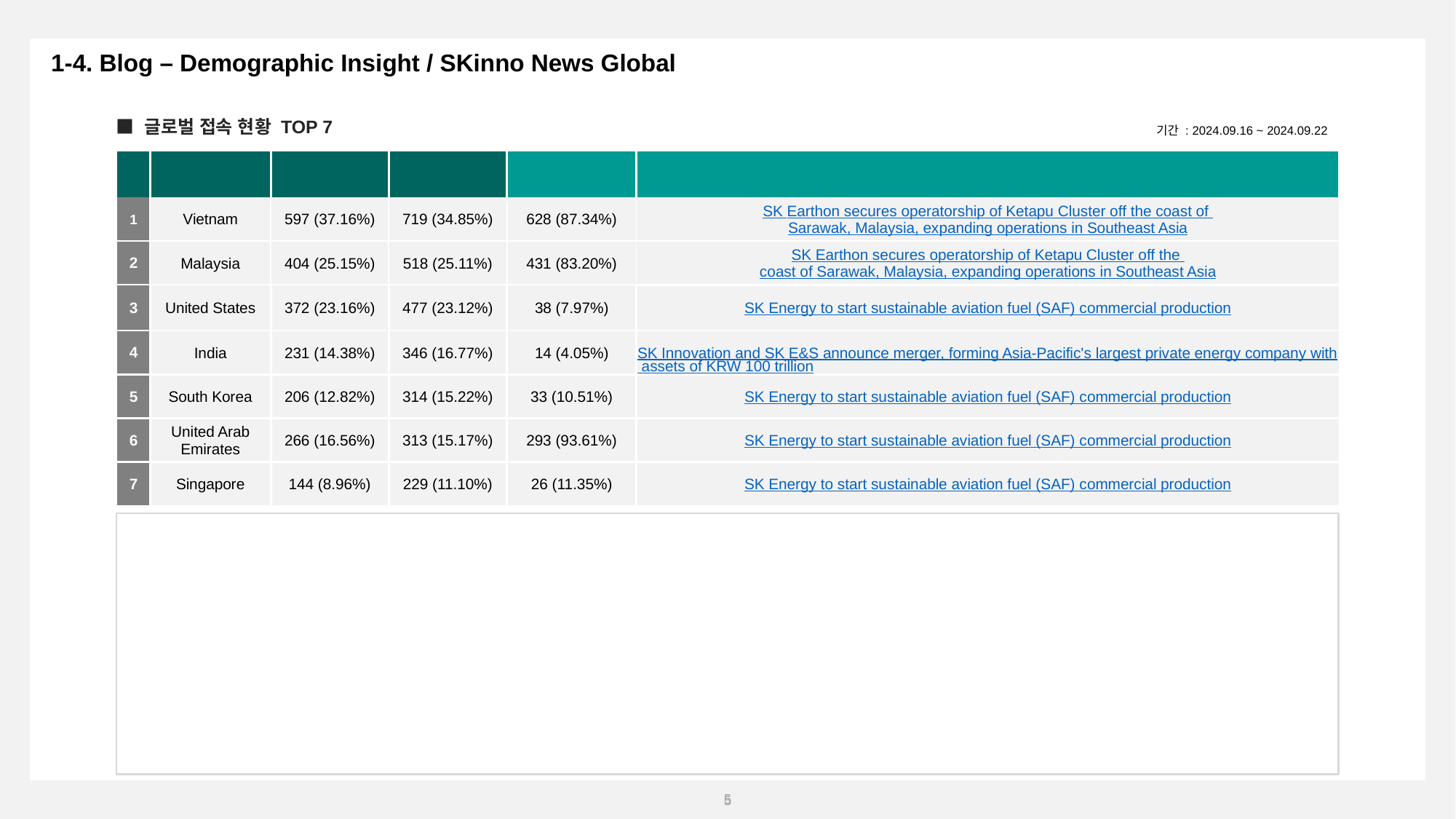

1-4. Blog – Demographic Insight / SKinno News Global
■ 글로벌 접속 현황 TOP 7
기간 : 2024.09.16 ~ 2024.09.22
| 순위 | 국가 | 총 방문 수 (비중) | 총 페이지뷰 (비중) | 해당국가 콘텐츠 PV (비중) | 가장 많이 본 콘텐츠 |
| --- | --- | --- | --- | --- | --- |
| 1 | Vietnam | 597 (37.16%) | 719 (34.85%) | 628 (87.34%) | SK Earthon secures operatorship of Ketapu Cluster off the coast of Sarawak, Malaysia, expanding operations in Southeast Asia |
| 2 | Malaysia | 404 (25.15%) | 518 (25.11%) | 431 (83.20%) | SK Earthon secures operatorship of Ketapu Cluster off the coast of Sarawak, Malaysia, expanding operations in Southeast Asia |
| 3 | United States | 372 (23.16%) | 477 (23.12%) | 38 (7.97%) | SK Energy to start sustainable aviation fuel (SAF) commercial production |
| 4 | India | 231 (14.38%) | 346 (16.77%) | 14 (4.05%) | SK Innovation and SK E&S announce merger, forming Asia-Pacific's largest private energy company with assets of KRW 100 trillion |
| 5 | South Korea | 206 (12.82%) | 314 (15.22%) | 33 (10.51%) | SK Energy to start sustainable aviation fuel (SAF) commercial production |
| 6 | United Arab Emirates | 266 (16.56%) | 313 (15.17%) | 293 (93.61%) | SK Energy to start sustainable aviation fuel (SAF) commercial production |
| 7 | Singapore | 144 (8.96%) | 229 (11.10%) | 26 (11.35%) | SK Energy to start sustainable aviation fuel (SAF) commercial production |